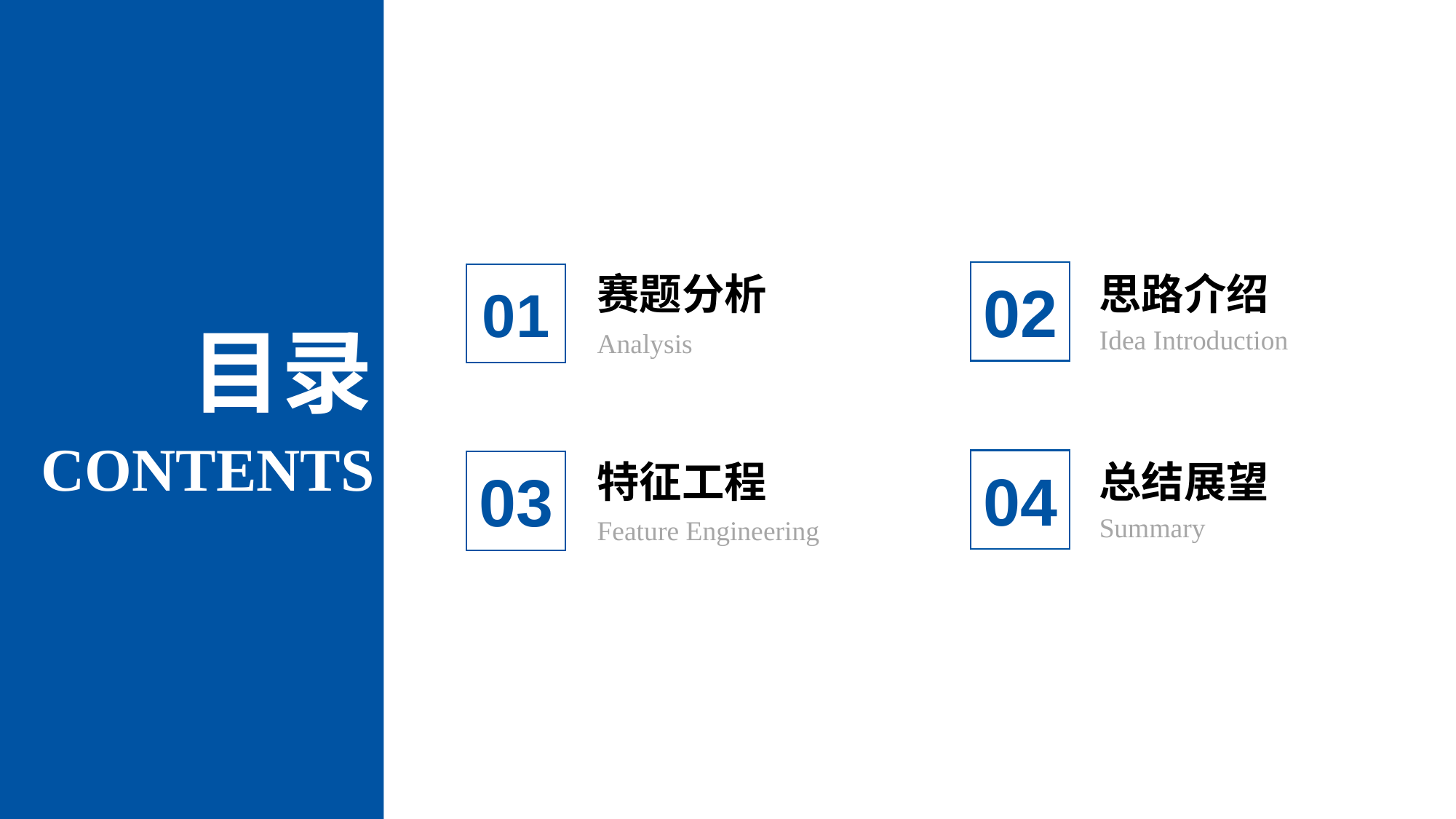

赛题分析
Analysis

01
思路介绍
Idea Introduction

02
目录
CONTENTS
特征工程
Feature Engineering

03
总结展望
Summary

04